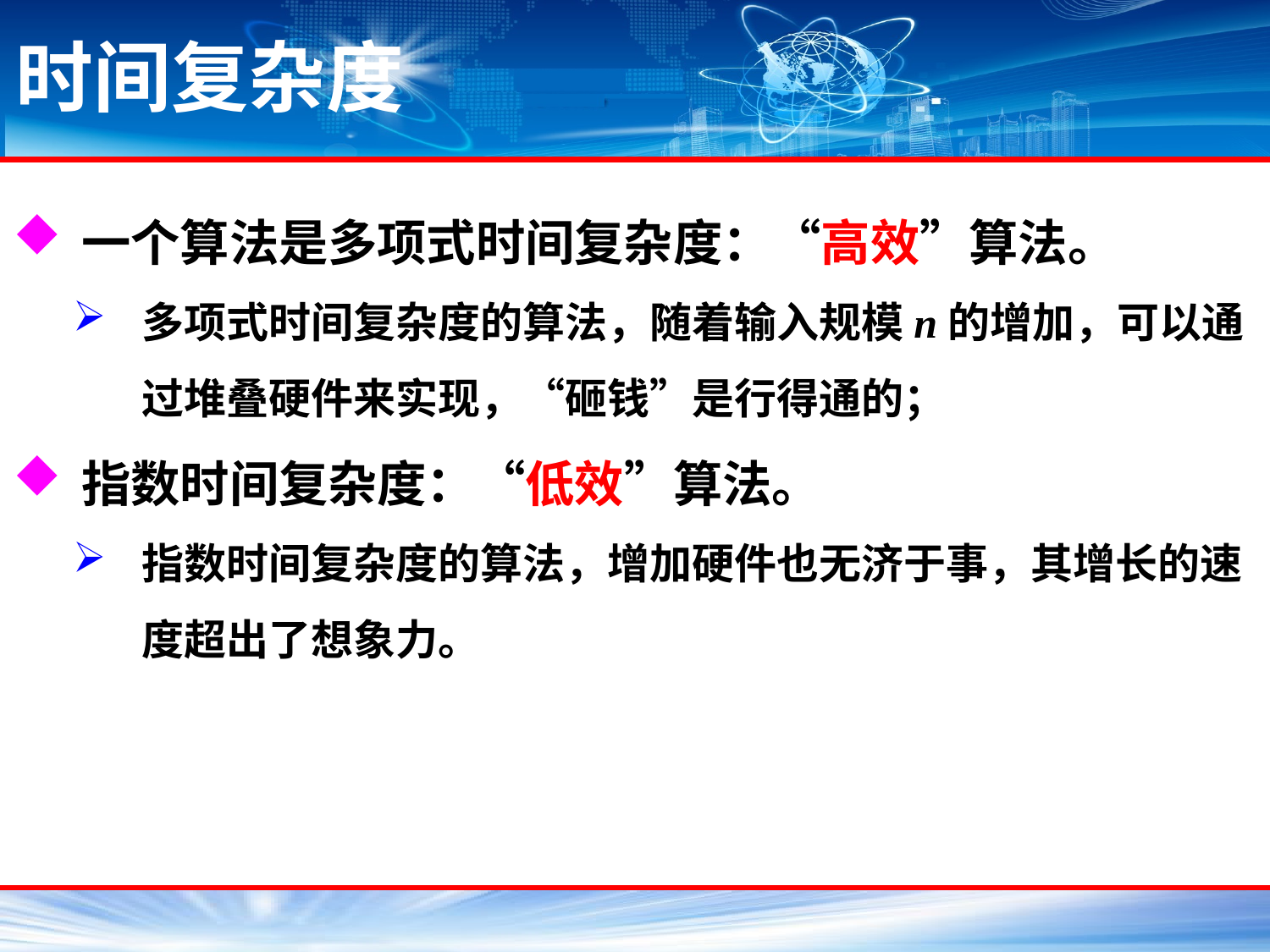

# 时间复杂度
一个算法是多项式时间复杂度：“高效”算法。
多项式时间复杂度的算法，随着输入规模n的增加，可以通过堆叠硬件来实现，“砸钱”是行得通的；
指数时间复杂度：“低效”算法。
指数时间复杂度的算法，增加硬件也无济于事，其增长的速度超出了想象力。